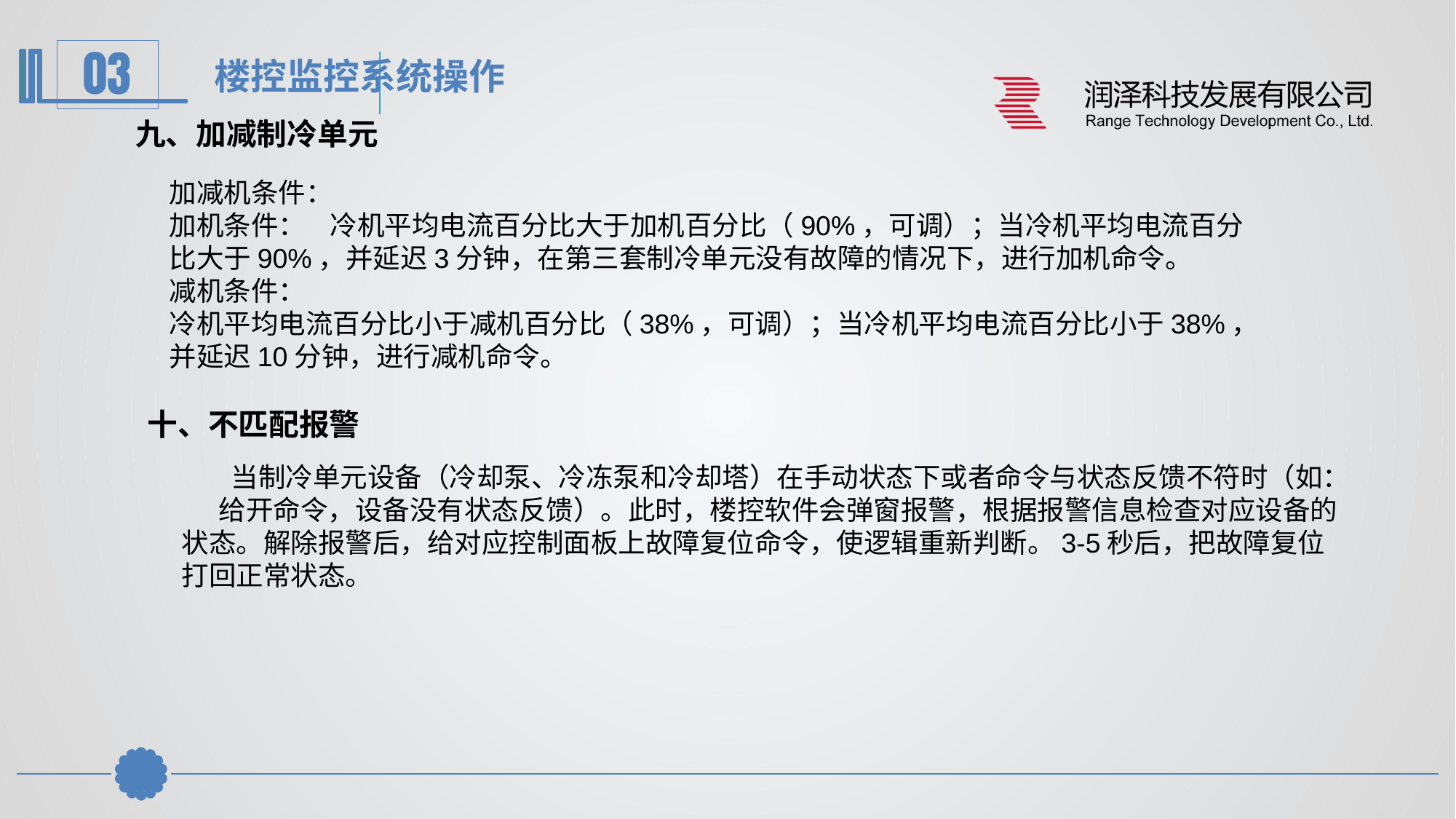

楼控监控系统操作
九、加减制冷单元
加减机条件：加机条件：    冷机平均电流百分比大于加机百分比（90%，可调）；当冷机平均电流百分比大于90%，并延迟3分钟，在第三套制冷单元没有故障的情况下，进行加机命令。减机条件：冷机平均电流百分比小于减机百分比（38%，可调）；当冷机平均电流百分比小于38%，并延迟10分钟，进行减机命令。

十、不匹配报警
       当制冷单元设备（冷却泵、冷冻泵和冷却塔）在手动状态下或者命令与状态反馈不符时（如：      给开命令，设备没有状态反馈）。此时，楼控软件会弹窗报警，根据报警信息检查对应设备的状态。解除报警后，给对应控制面板上故障复位命令，使逻辑重新判断。3-5秒后，把故障复位打回正常状态。
19